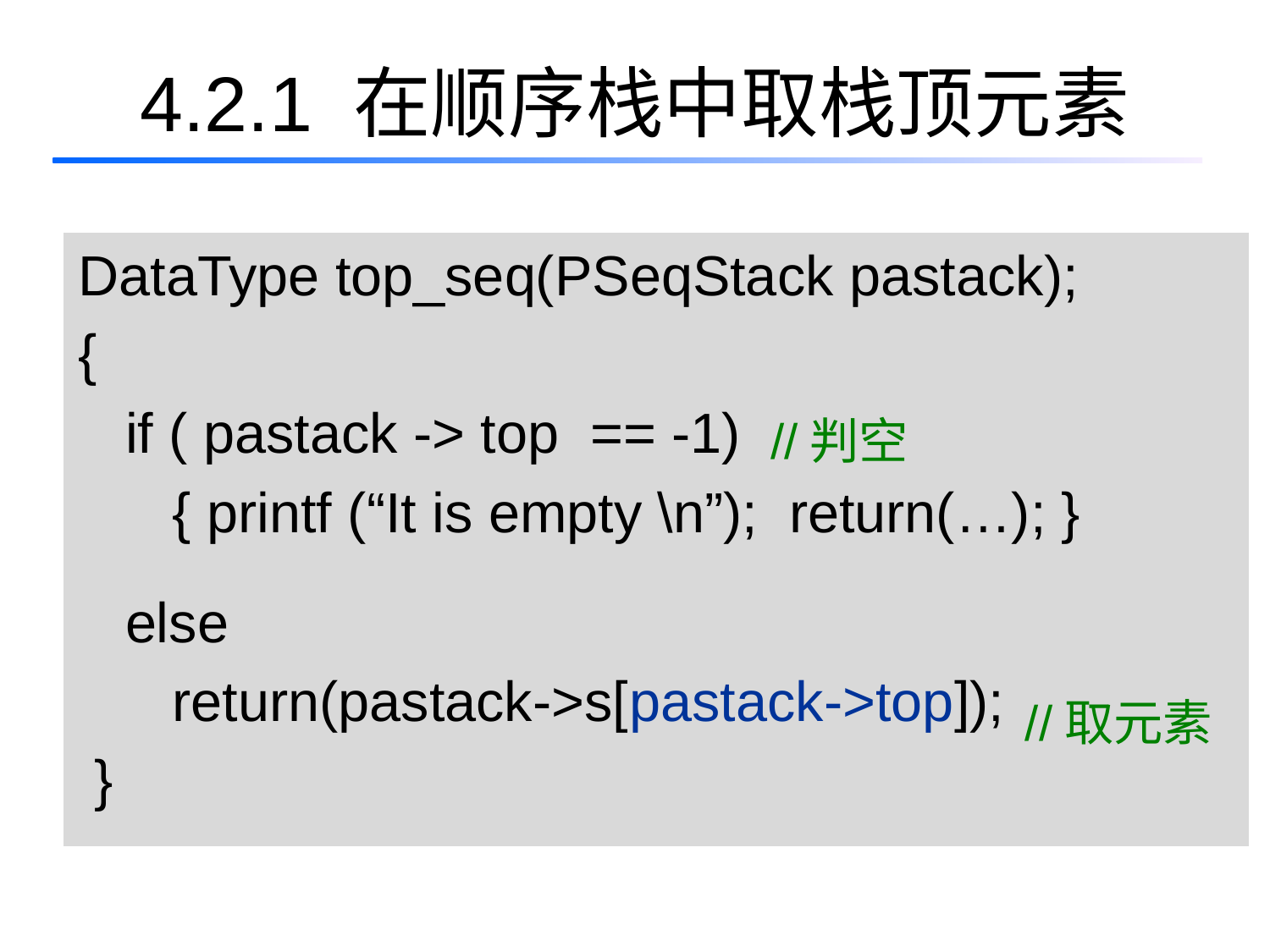

# 4.2.1 在顺序栈中取栈顶元素

DataType top_seq(PSeqStack pastack);
{
   if ( pastack -> top  == -1)
      { printf (“It is empty \n”);  return(…); }
   else
      return(pastack->s[pastack->top]);
 }
//判空
//取元素